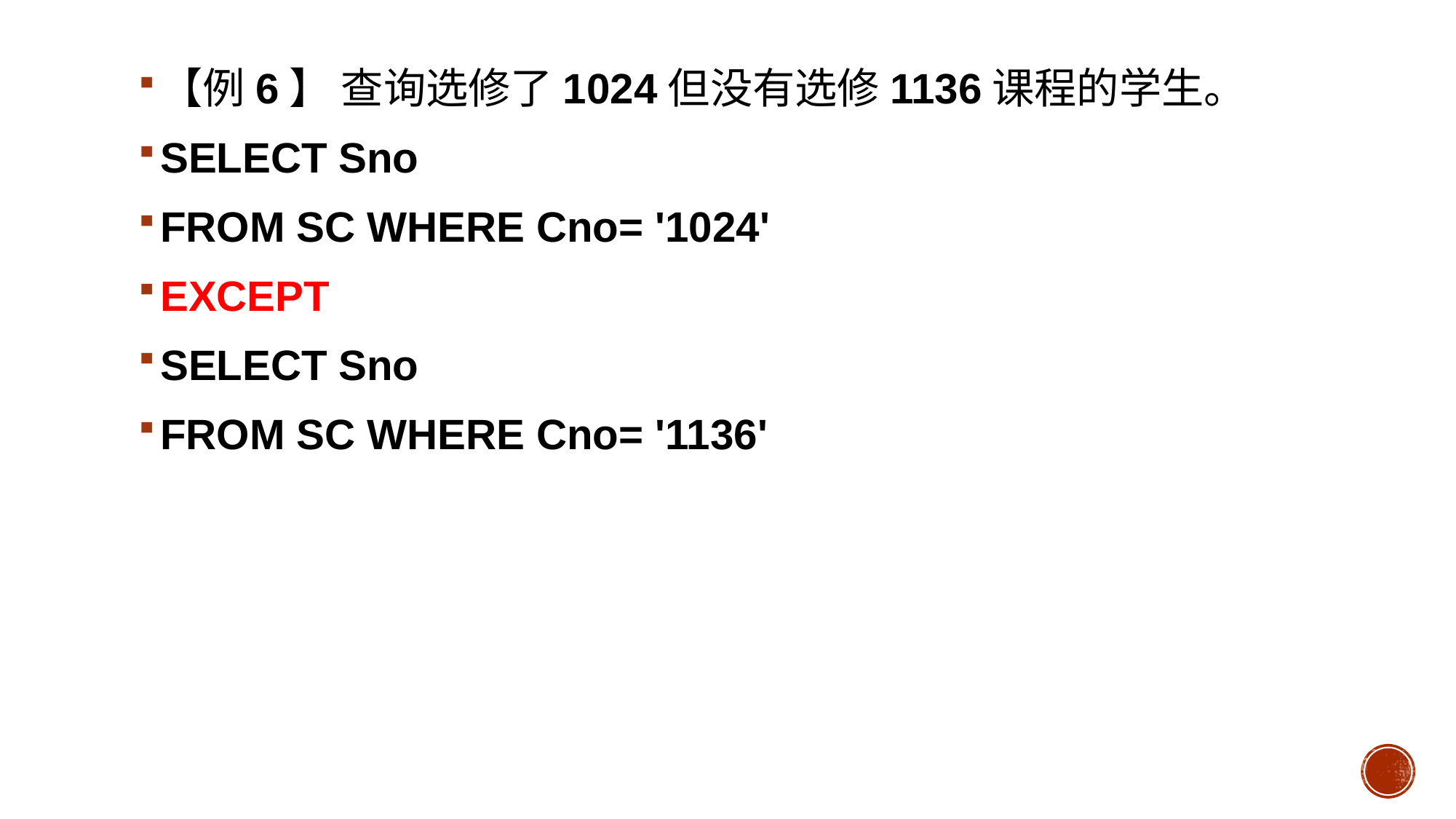

【例6】 查询选修了1024但没有选修1136课程的学生。
SELECT Sno
FROM SC WHERE Cno= '1024'
EXCEPT
SELECT Sno
FROM SC WHERE Cno= '1136'
13